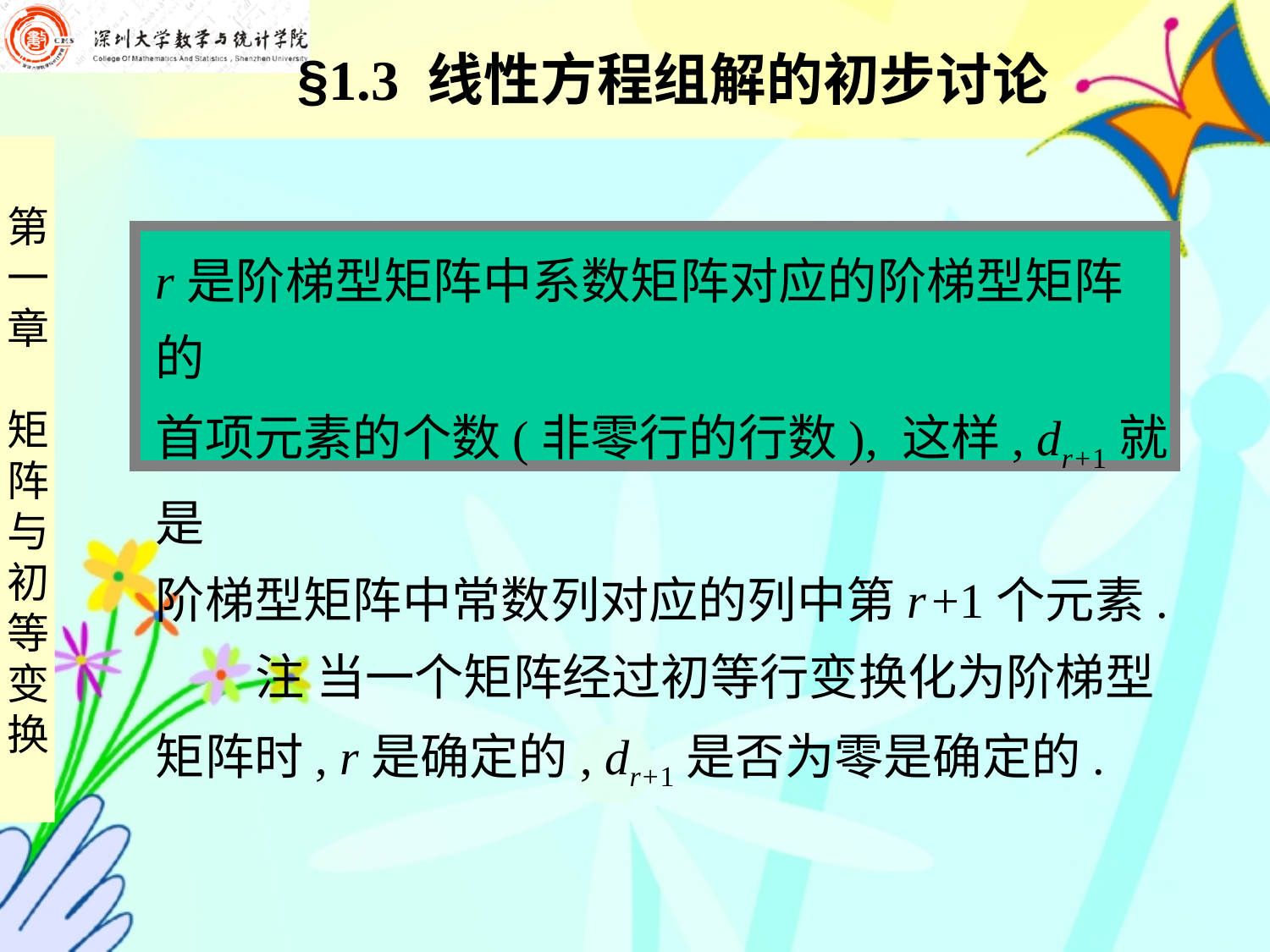

§1.3 线性方程组解的初步讨论

r是阶梯型矩阵中系数矩阵对应的阶梯型矩阵的
首项元素的个数(非零行的行数), 这样, dr+1就是
阶梯型矩阵中常数列对应的列中第r +1个元素.
        注 当一个矩阵经过初等行变换化为阶梯型
矩阵时, r是确定的, dr+1是否为零是确定的.